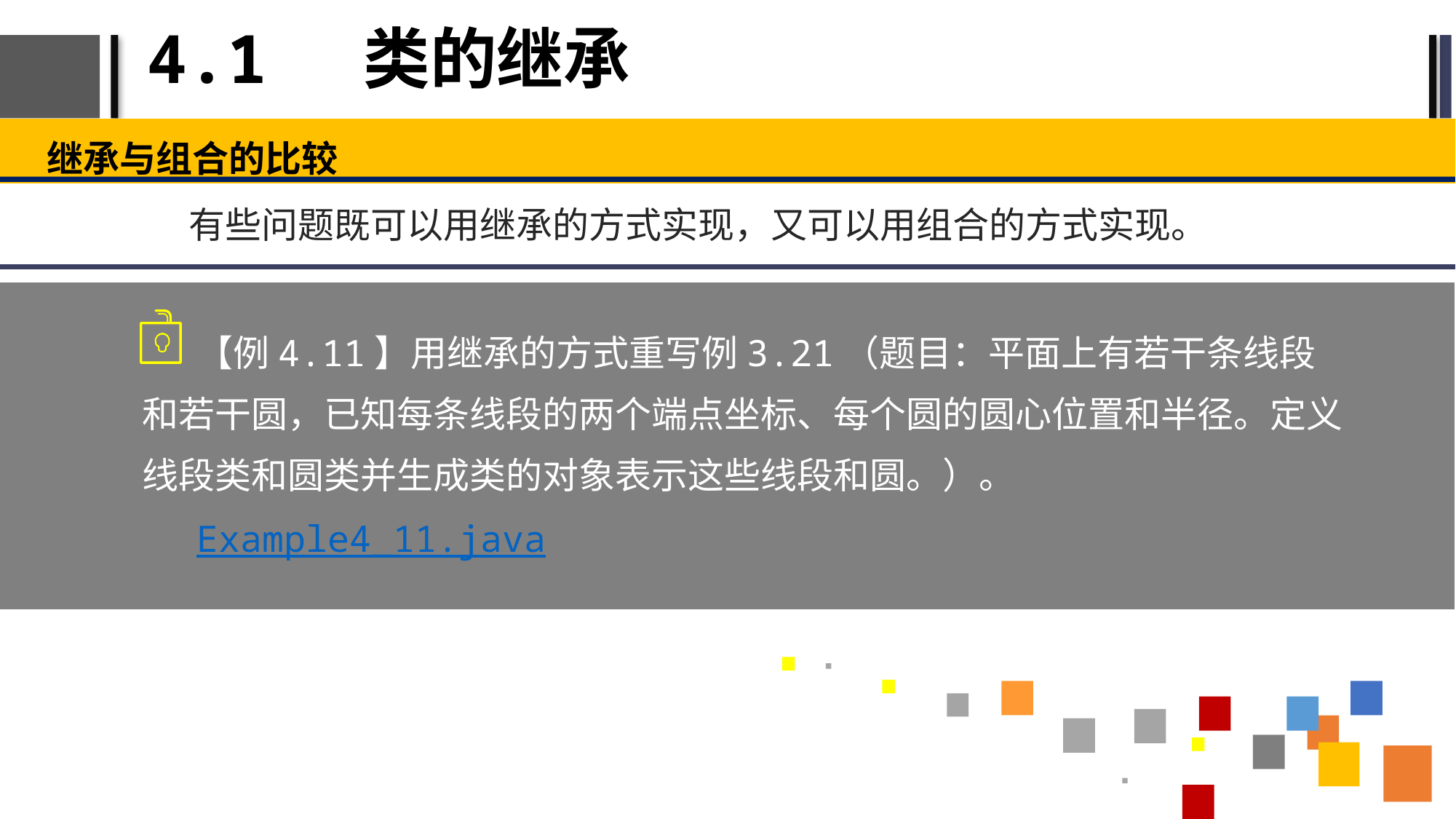

# 4.1  类的继承

继承与组合的比较

有些问题既可以用继承的方式实现，又可以用组合的方式实现。

【例4.11】用继承的方式重写例3.21（题目：平面上有若干条线段和若干圆，已知每条线段的两个端点坐标、每个圆的圆心位置和半径。定义线段类和圆类并生成类的对象表示这些线段和圆。）。
Example4_11.java